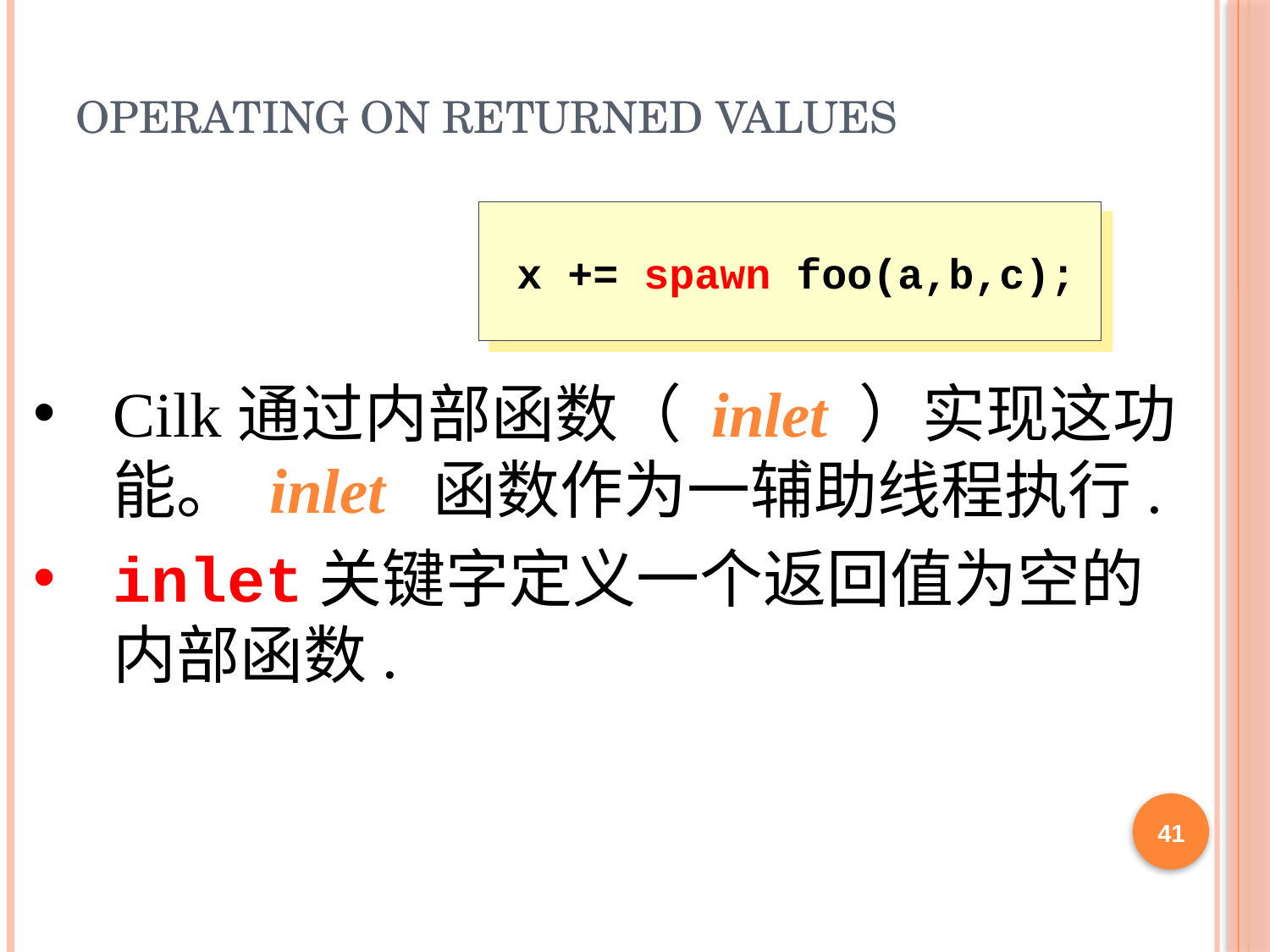

# Operating on Returned Values

 x += spawn foo(a,b,c);

Cilk通过内部函数（ inlet ）实现这功能。 inlet  函数作为一辅助线程执行.
inlet关键字定义一个返回值为空的 内部函数.

41